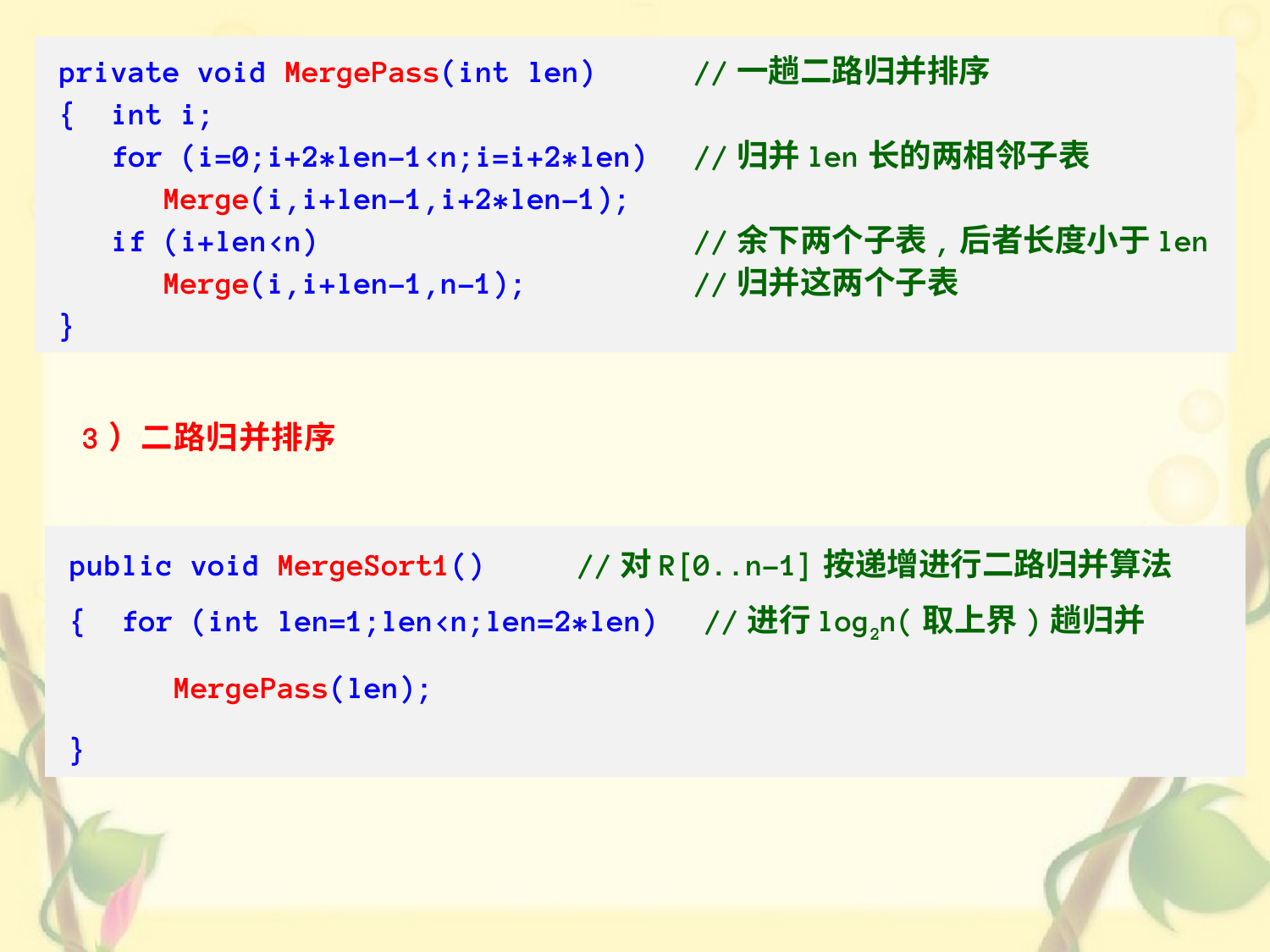

private void MergePass(int len)	//一趟二路归并排序
{  int i;
   for (i=0;i+2*len-1<n;i=i+2*len)	//归并len长的两相邻子表
      Merge(i,i+len-1,i+2*len-1);
   if (i+len<n)			//余下两个子表,后者长度小于len
      Merge(i,i+len-1,n-1);		//归并这两个子表
}
3）二路归并排序
public void MergeSort1()	//对R[0..n-1]按递增进行二路归并算法
{  for (int len=1;len<n;len=2*len)	//进行log2n(取上界)趟归并
      MergePass(len);
}